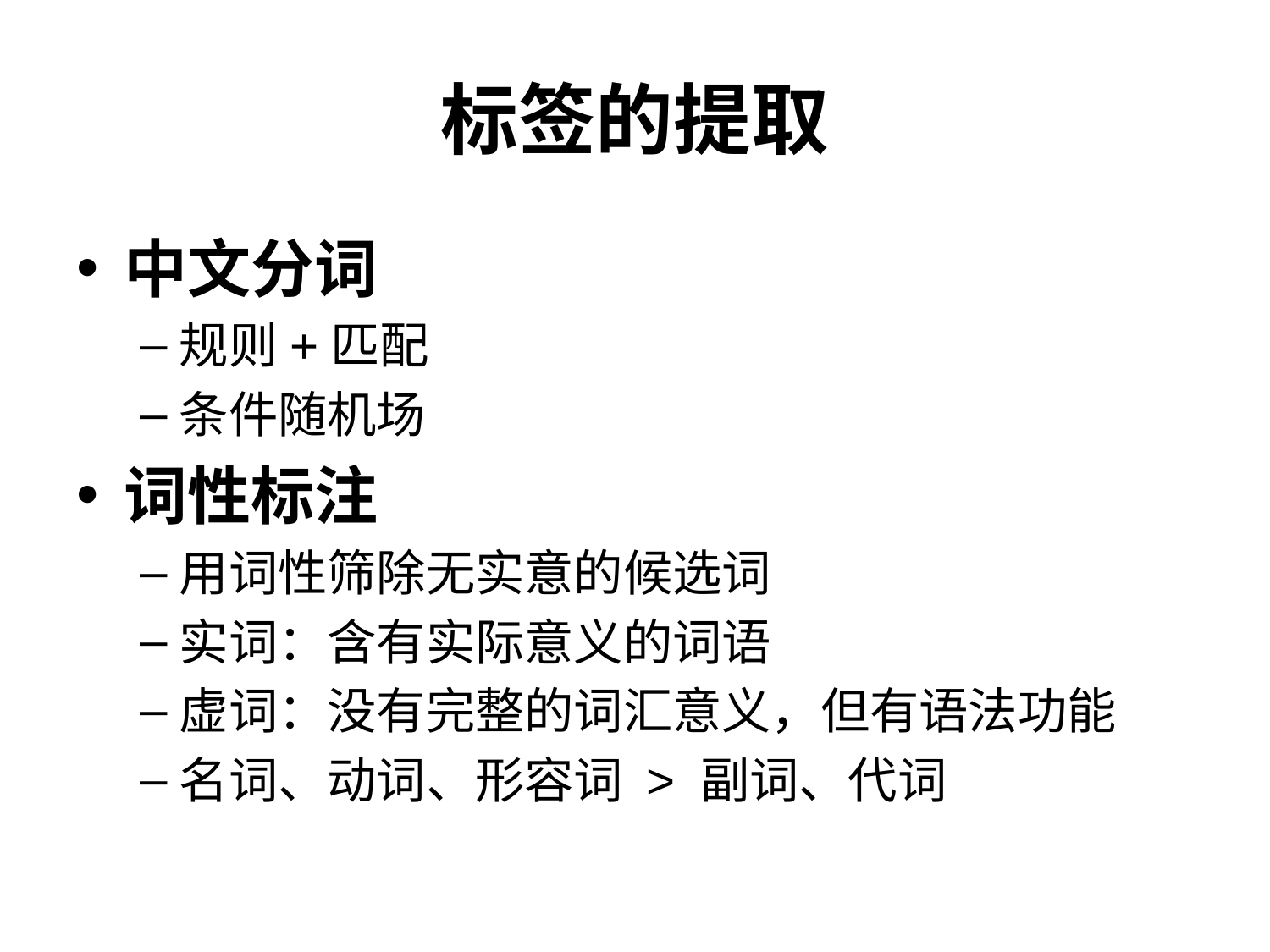

# 标签的提取
中文分词
规则+匹配
条件随机场
词性标注
用词性筛除无实意的候选词
实词：含有实际意义的词语
虚词：没有完整的词汇意义，但有语法功能
名词、动词、形容词 > 副词、代词